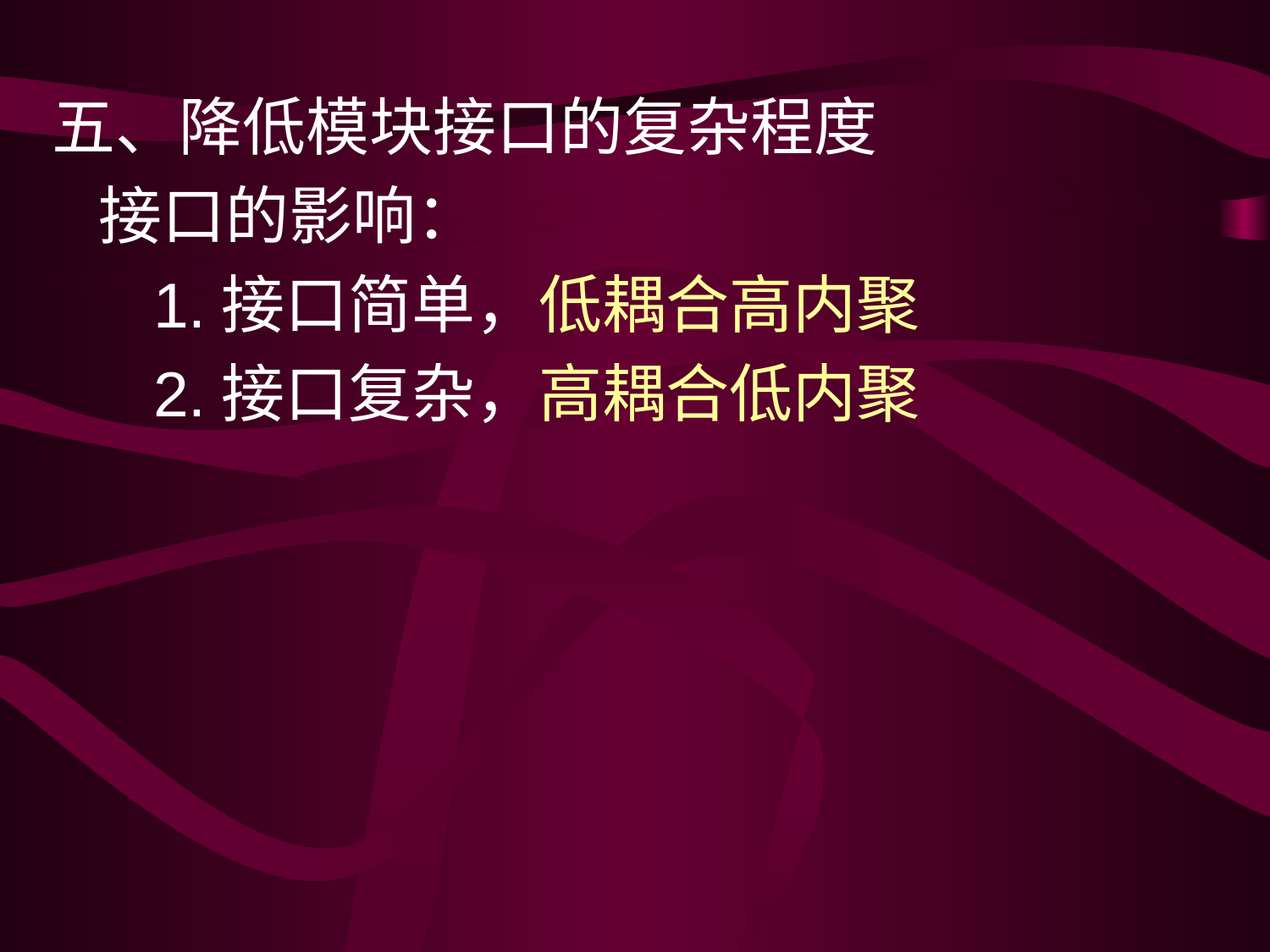

五、降低模块接口的复杂程度
     接口的影响：
        1.接口简单，低耦合高内聚
        2.接口复杂，高耦合低内聚

162